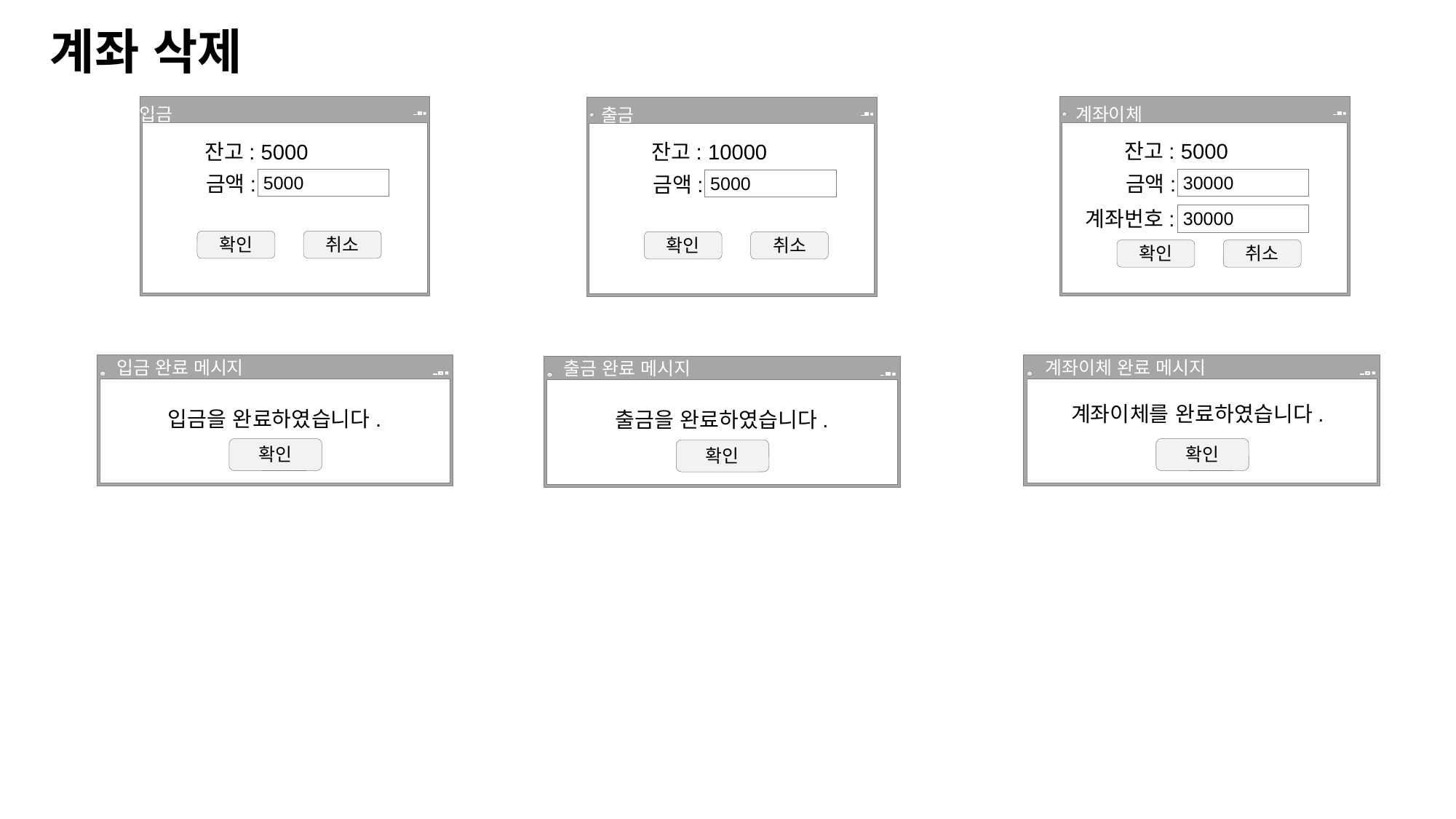

계좌 삭제

입금

계좌이체

출금

잔고: 5000

잔고: 10000

잔고: 5000

금액: 5000

금액: 5000

금액: 5000

5000
30000
5000
계좌번호:
30000
확인
취소
확인
취소
확인
취소
입금 완료 메시지

계좌이체 완료 메시지

출금 완료 메시지

계좌이체를 완료하였습니다.
입금을 완료하였습니다.
출금을 완료하였습니다.
확인
확인
확인